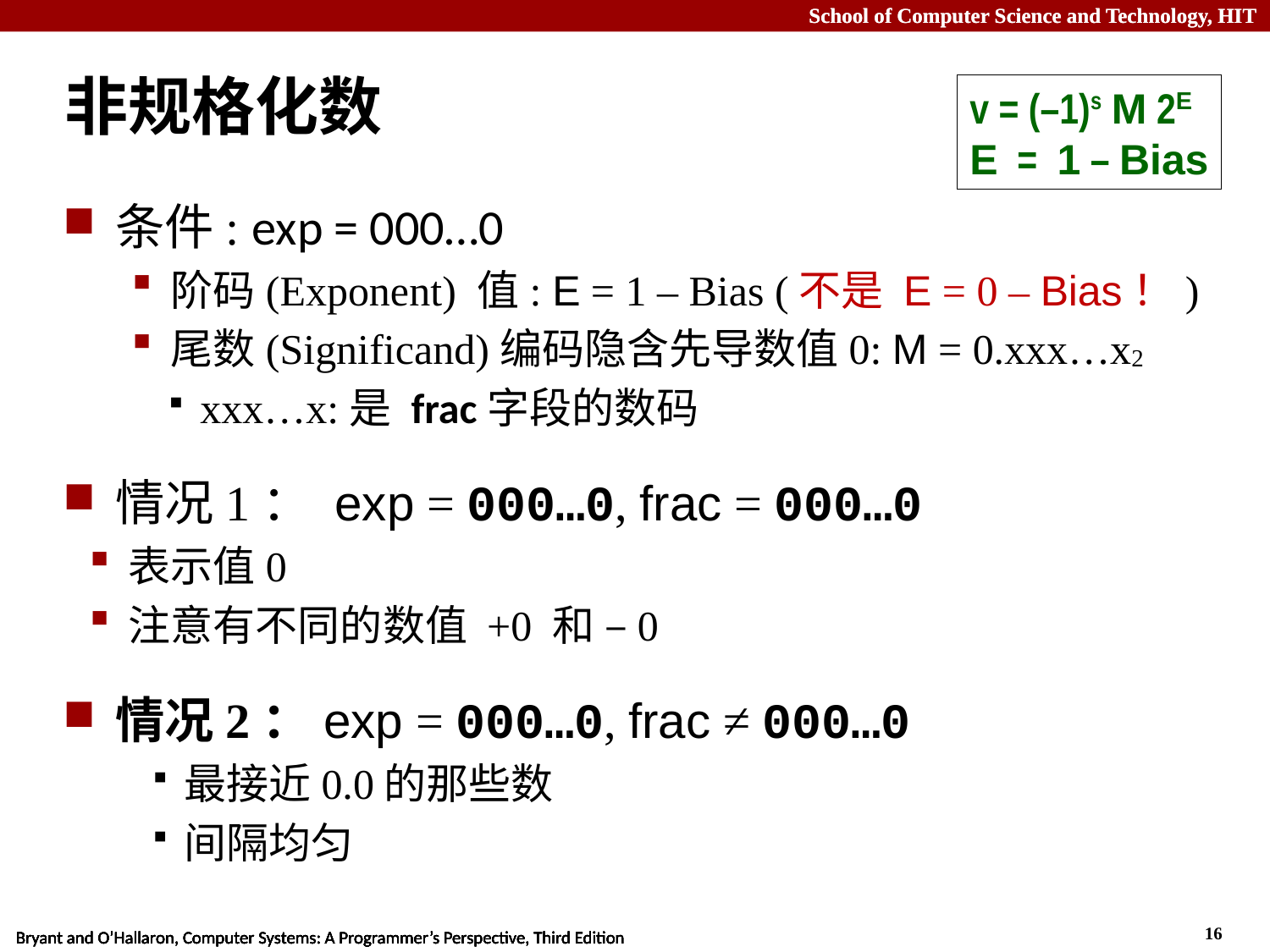

# 非规格化数
v = (–1)s M 2E
E  =  1 – Bias
条件: exp = 000…0
阶码(Exponent) 值: E = 1 – Bias (不是 E = 0 – Bias！)
尾数(Significand)编码隐含先导数值0: M = 0.xxx…x2
xxx…x:是 frac字段的数码
情况1： exp = 000…0, frac = 000…0
表示值0
注意有不同的数值 +0 和 –0
情况2：exp = 000…0, frac ≠ 000…0
最接近0.0的那些数
间隔均匀